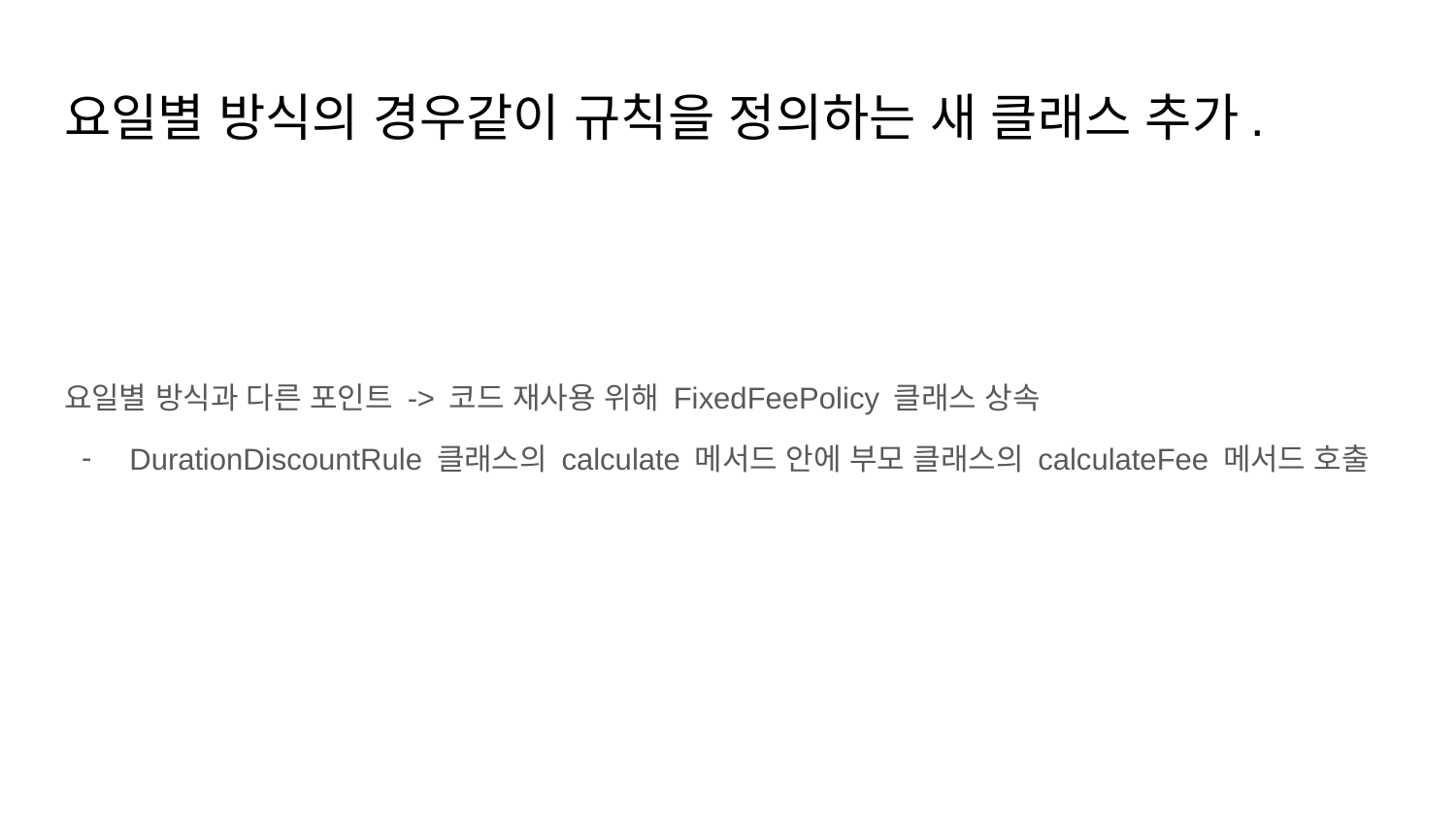

# 요일별 방식의 경우같이 규칙을 정의하는 새 클래스 추가.
요일별 방식과 다른 포인트 -> 코드 재사용 위해 FixedFeePolicy 클래스 상속
DurationDiscountRule 클래스의 calculate 메서드 안에 부모 클래스의 calculateFee 메서드 호출